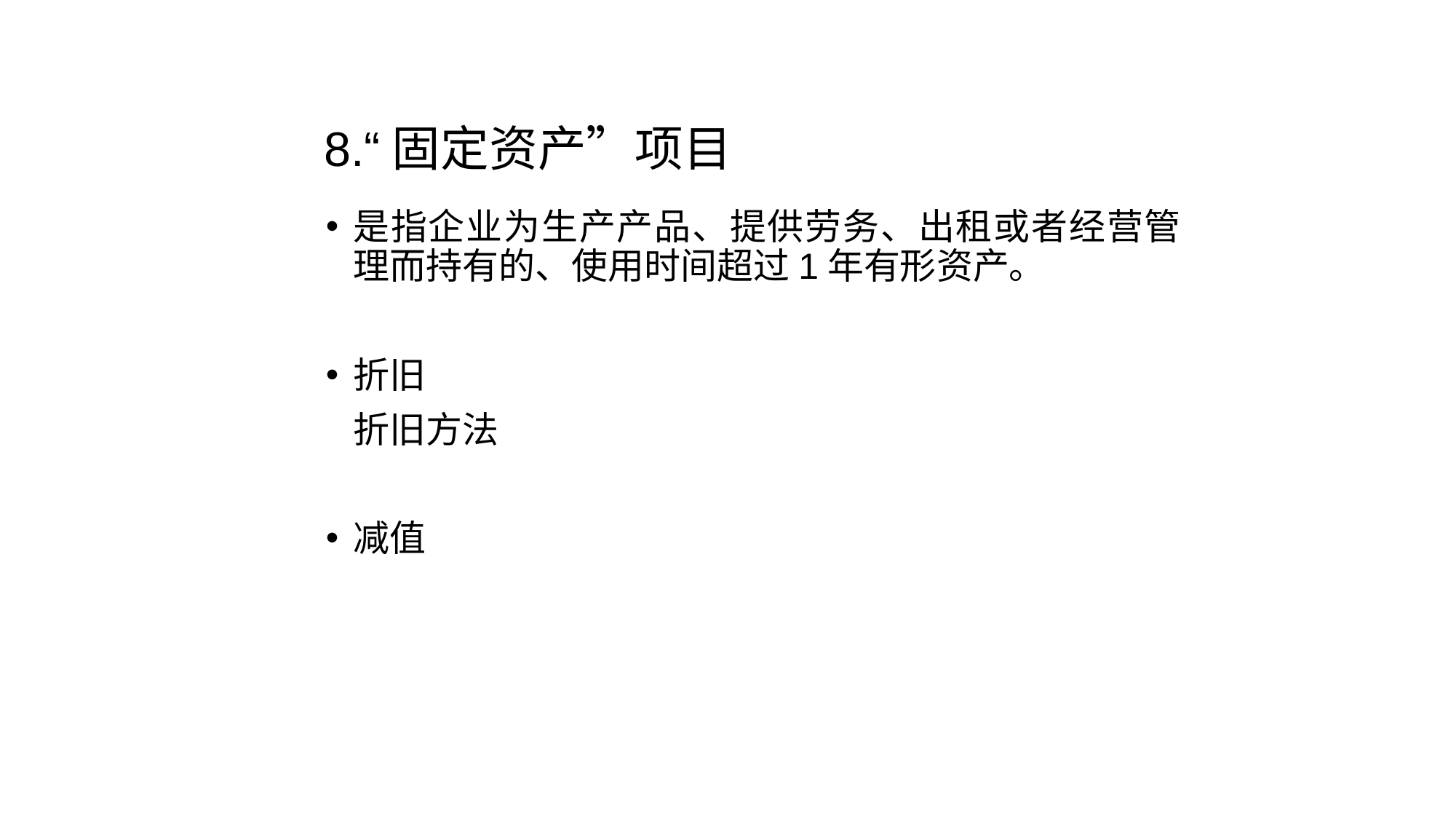

# 8.“固定资产”项目
是指企业为生产产品、提供劳务、出租或者经营管理而持有的、使用时间超过1年有形资产。

折旧
	折旧方法

减值